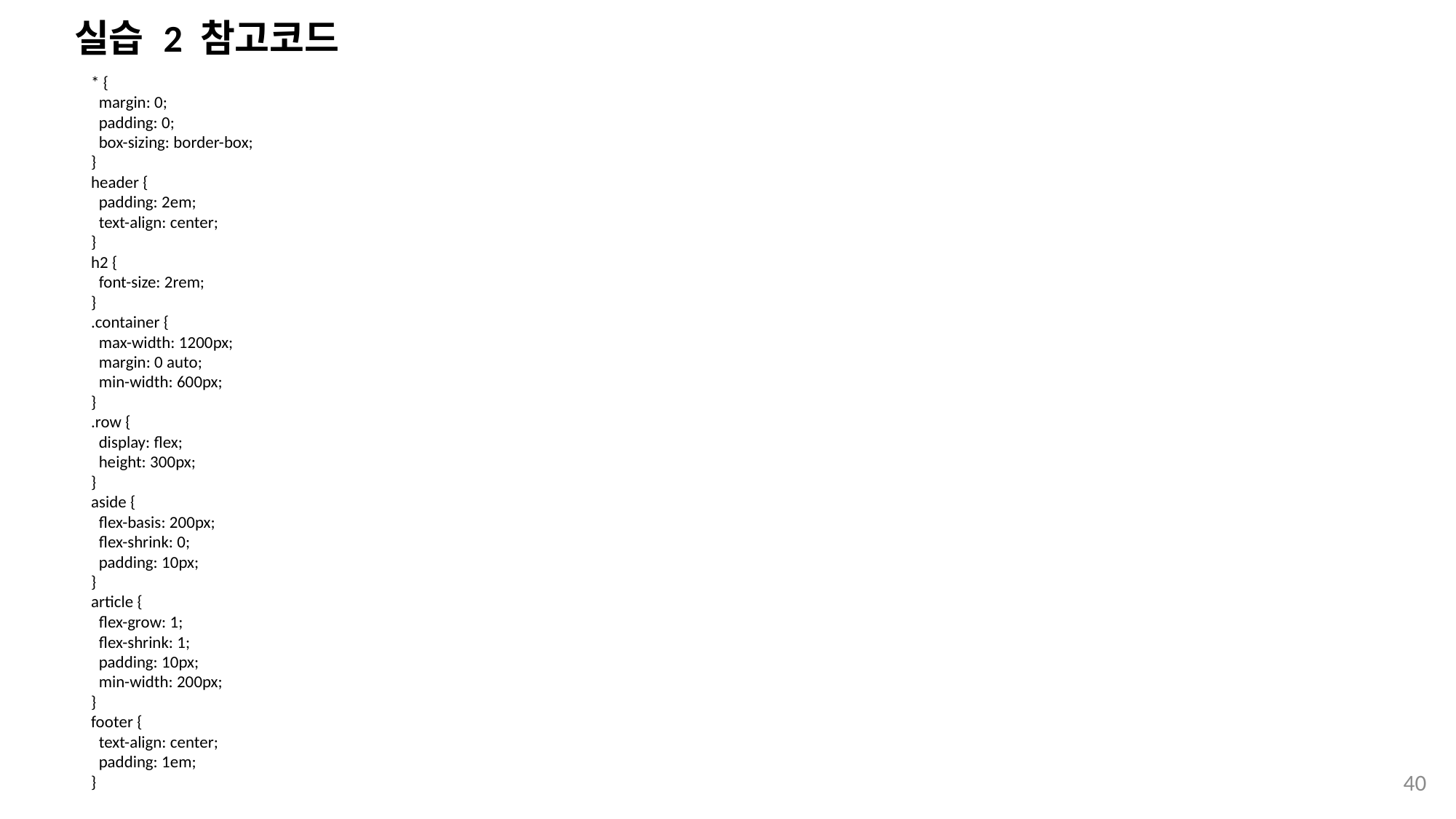

# 실습 2 참고코드
* {
  margin: 0;
  padding: 0;
  box-sizing: border-box;
}
header {
  padding: 2em;
  text-align: center;
}
h2 {
  font-size: 2rem;
}
.container {
  max-width: 1200px;
  margin: 0 auto;
  min-width: 600px;
}
.row {
  display: flex;
  height: 300px;
}
aside {
  flex-basis: 200px;
  flex-shrink: 0;
  padding: 10px;
}
article {
  flex-grow: 1;
  flex-shrink: 1;
  padding: 10px;
  min-width: 200px;
}
footer {
  text-align: center;
  padding: 1em;
}
40